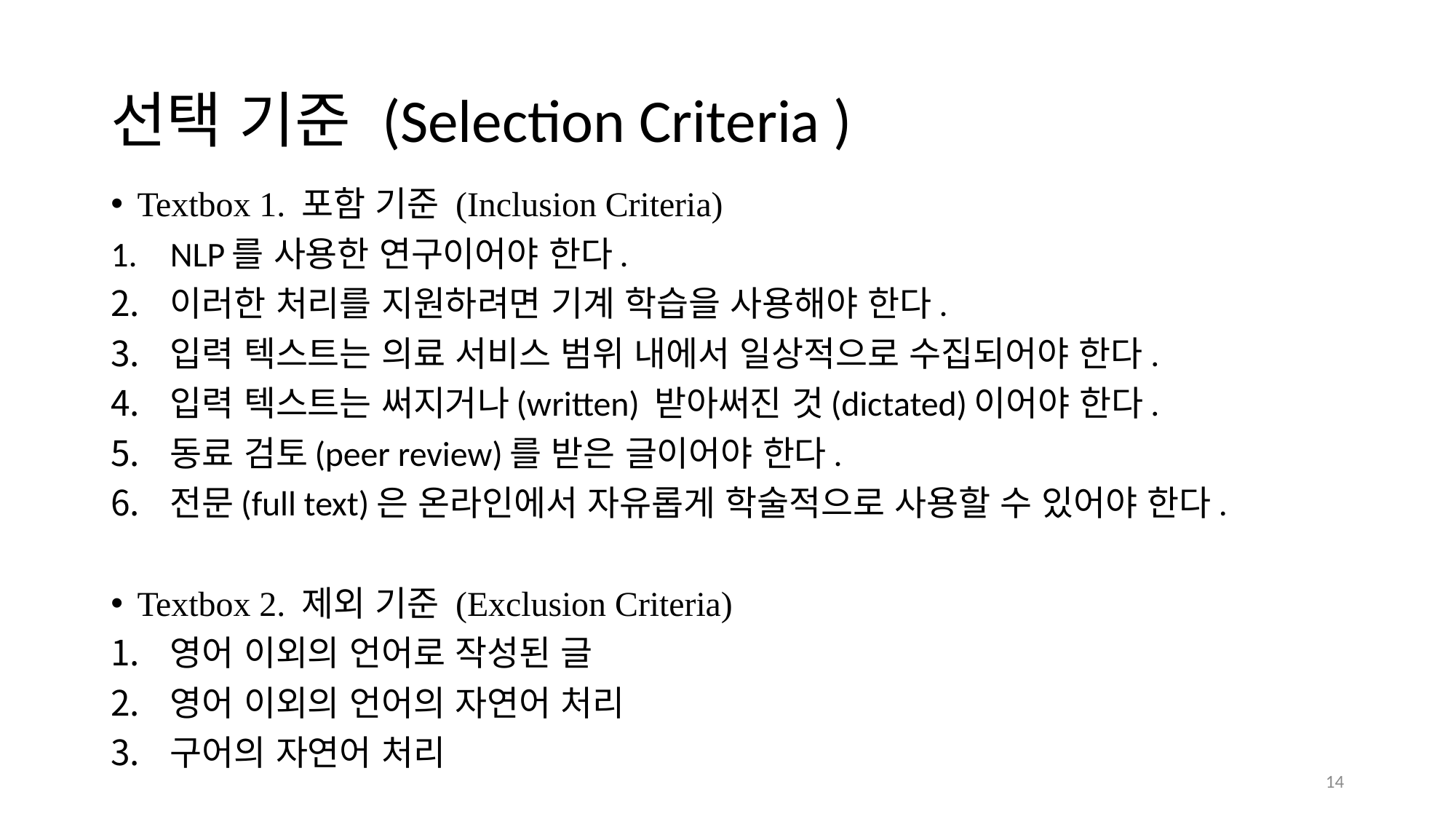

# 선택 기준 (Selection Criteria )
Textbox 1. 포함 기준 (Inclusion Criteria)
NLP를 사용한 연구이어야 한다.
이러한 처리를 지원하려면 기계 학습을 사용해야 한다.
입력 텍스트는 의료 서비스 범위 내에서 일상적으로 수집되어야 한다.
입력 텍스트는 써지거나(written) 받아써진 것(dictated)이어야 한다.
동료 검토(peer review)를 받은 글이어야 한다.
전문(full text)은 온라인에서 자유롭게 학술적으로 사용할 수 있어야 한다.

Textbox 2. 제외 기준 (Exclusion Criteria)
영어 이외의 언어로 작성된 글
영어 이외의 언어의 자연어 처리
구어의 자연어 처리
14